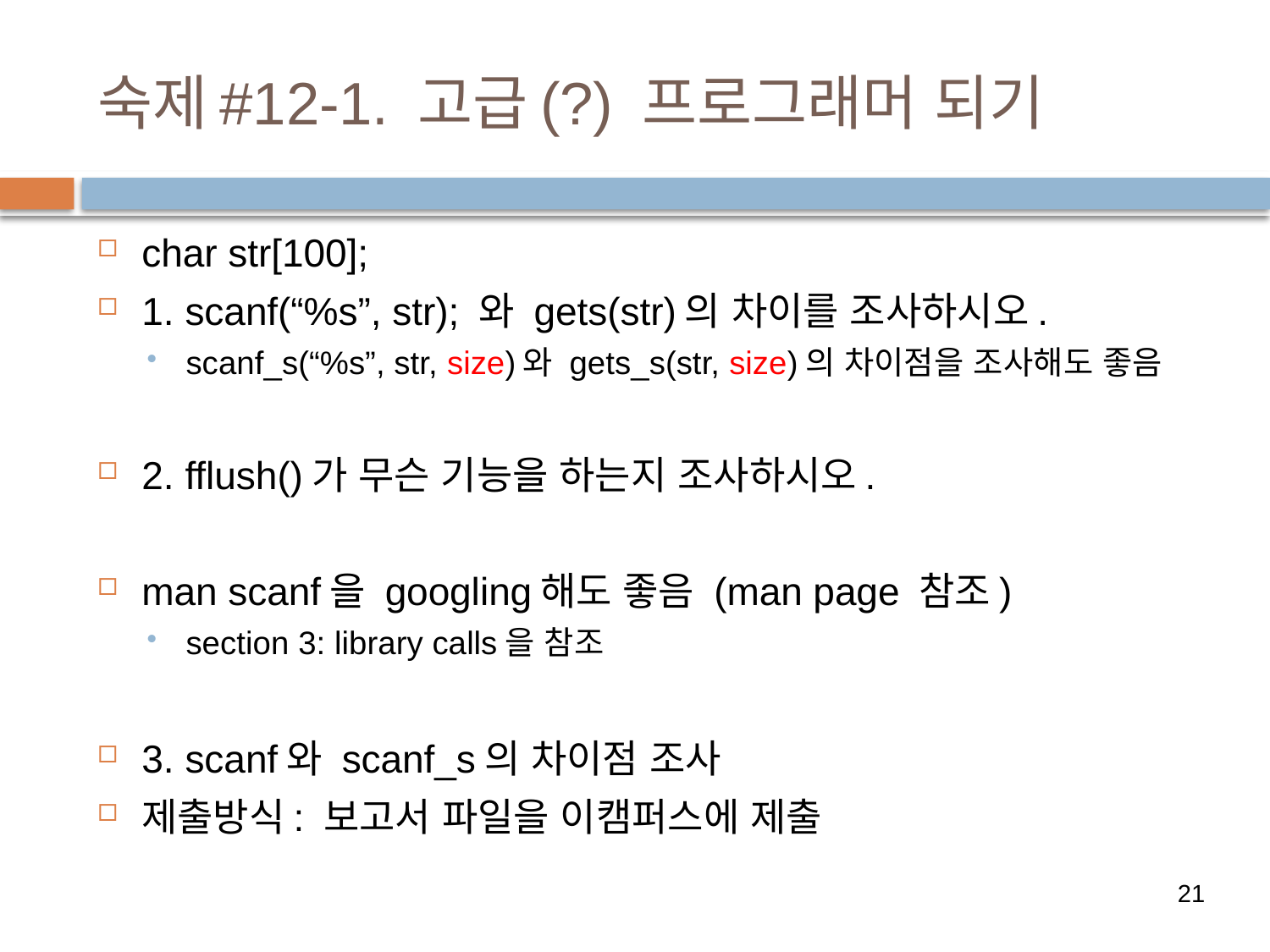

# 숙제#12-1. 고급(?) 프로그래머 되기
char str[100];
1. scanf(“%s”, str); 와 gets(str)의 차이를 조사하시오.
scanf_s(“%s”, str, size)와 gets_s(str, size)의 차이점을 조사해도 좋음

2. fflush()가 무슨 기능을 하는지 조사하시오.

man scanf을 googling해도 좋음 (man page 참조)
section 3: library calls을 참조

3. scanf와 scanf_s의 차이점 조사
제출방식: 보고서 파일을 이캠퍼스에 제출

21